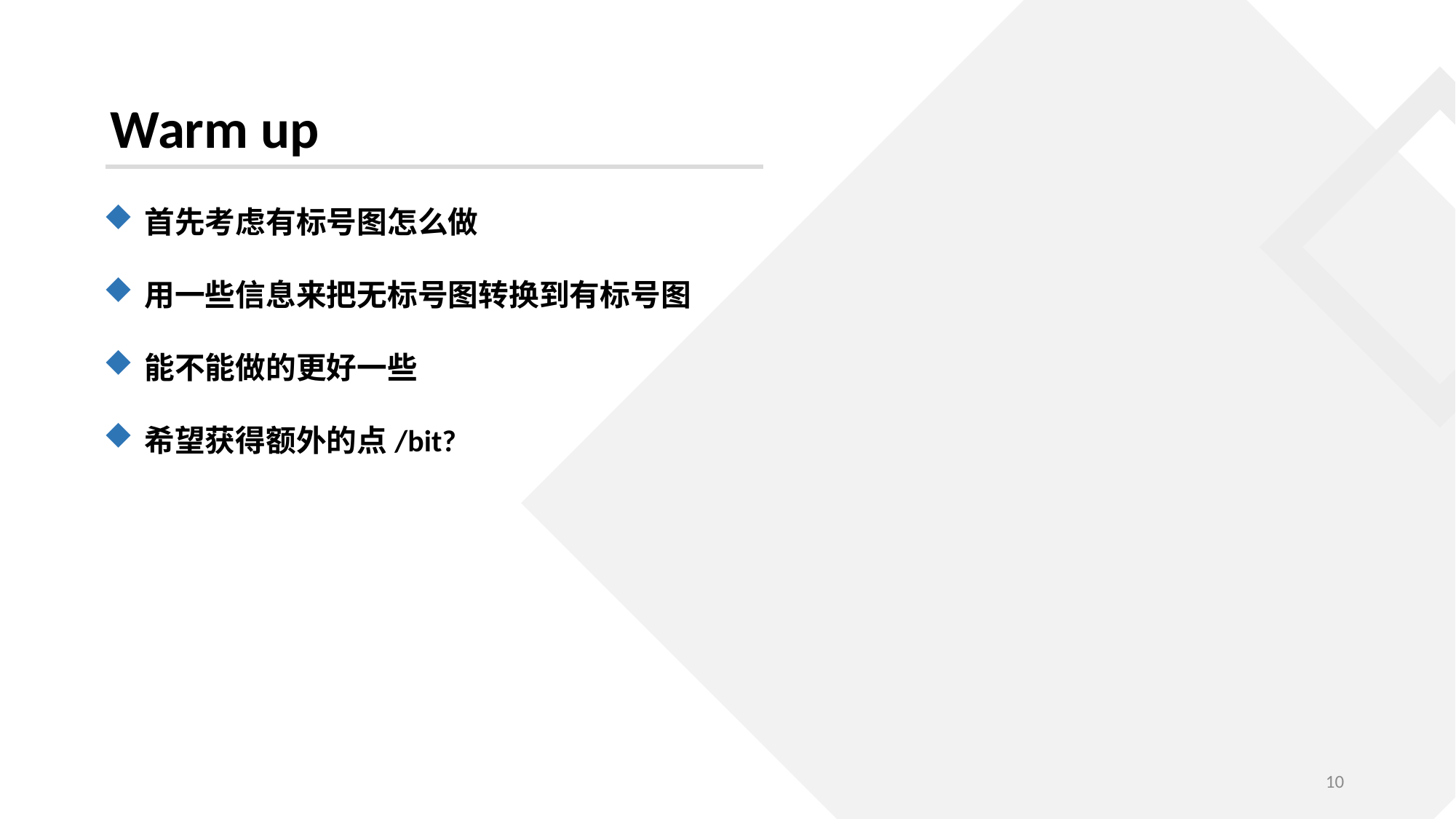

Warm up
首先考虑有标号图怎么做

用一些信息来把无标号图转换到有标号图

能不能做的更好一些

希望获得额外的点/bit?

10